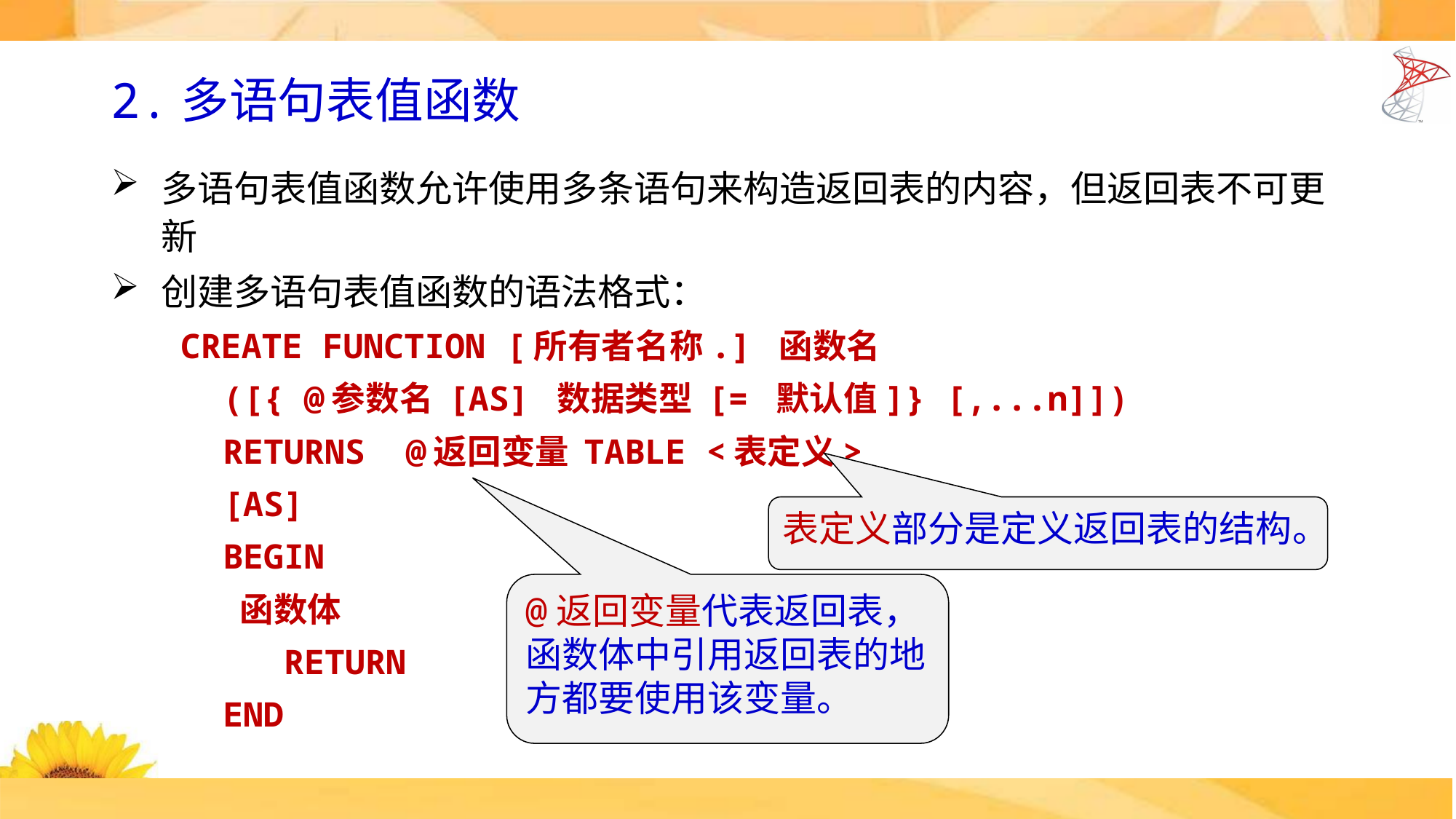

# 2.多语句表值函数
多语句表值函数允许使用多条语句来构造返回表的内容，但返回表不可更新
创建多语句表值函数的语法格式：
 CREATE FUNCTION [所有者名称.] 函数名
   ([{ @参数名 [AS] 数据类型 [= 默认值]} [,...n]])
   RETURNS  @返回变量 TABLE <表定义>
   [AS]
   BEGIN
	      函数体
      RETURN
   END

表定义部分是定义返回表的结构。
@返回变量代表返回表，函数体中引用返回表的地方都要使用该变量。